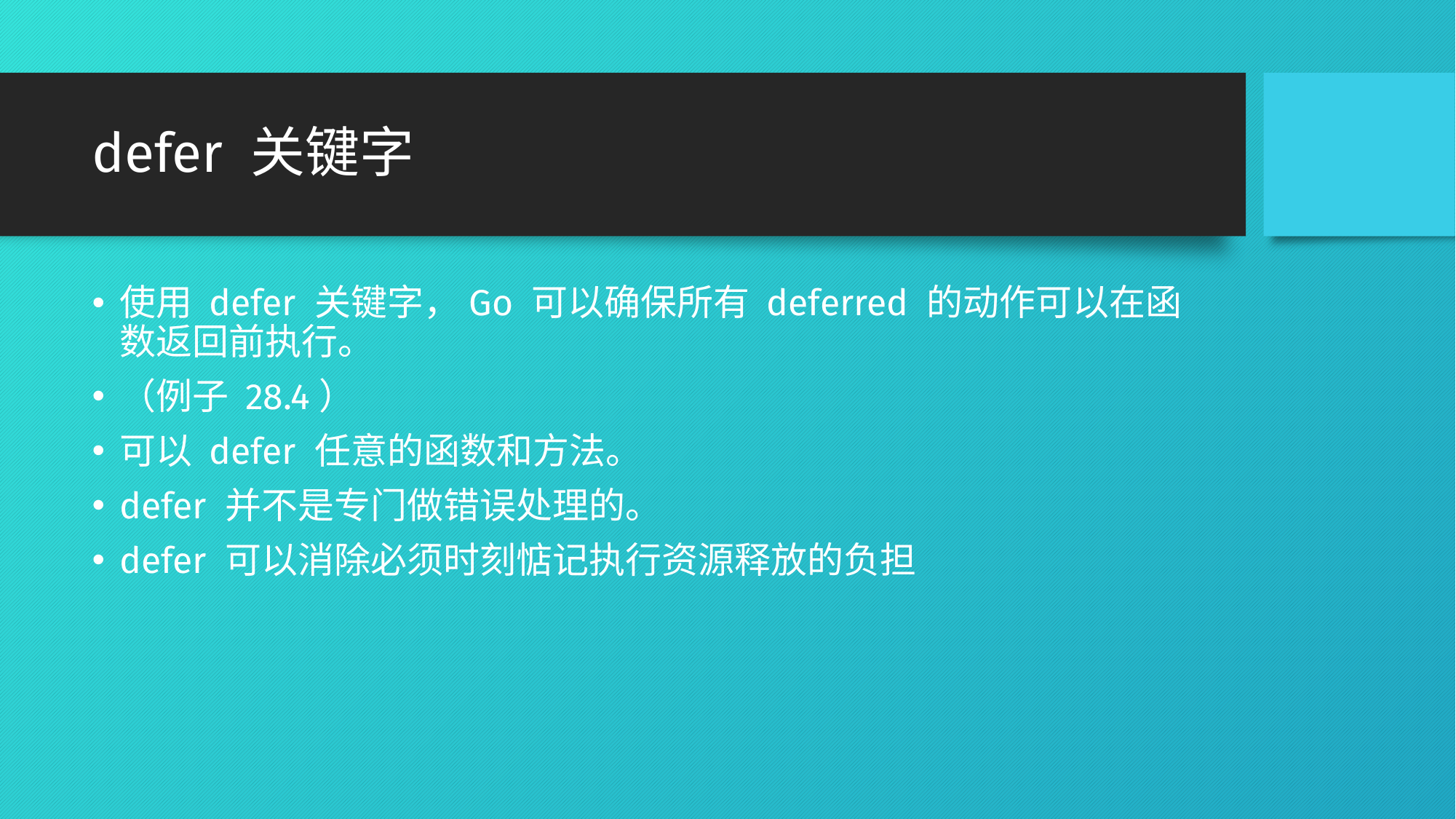

# defer 关键字
使用 defer 关键字，Go 可以确保所有 deferred 的动作可以在函数返回前执行。
（例子 28.4）
可以 defer 任意的函数和方法。
defer 并不是专门做错误处理的。
defer 可以消除必须时刻惦记执行资源释放的负担